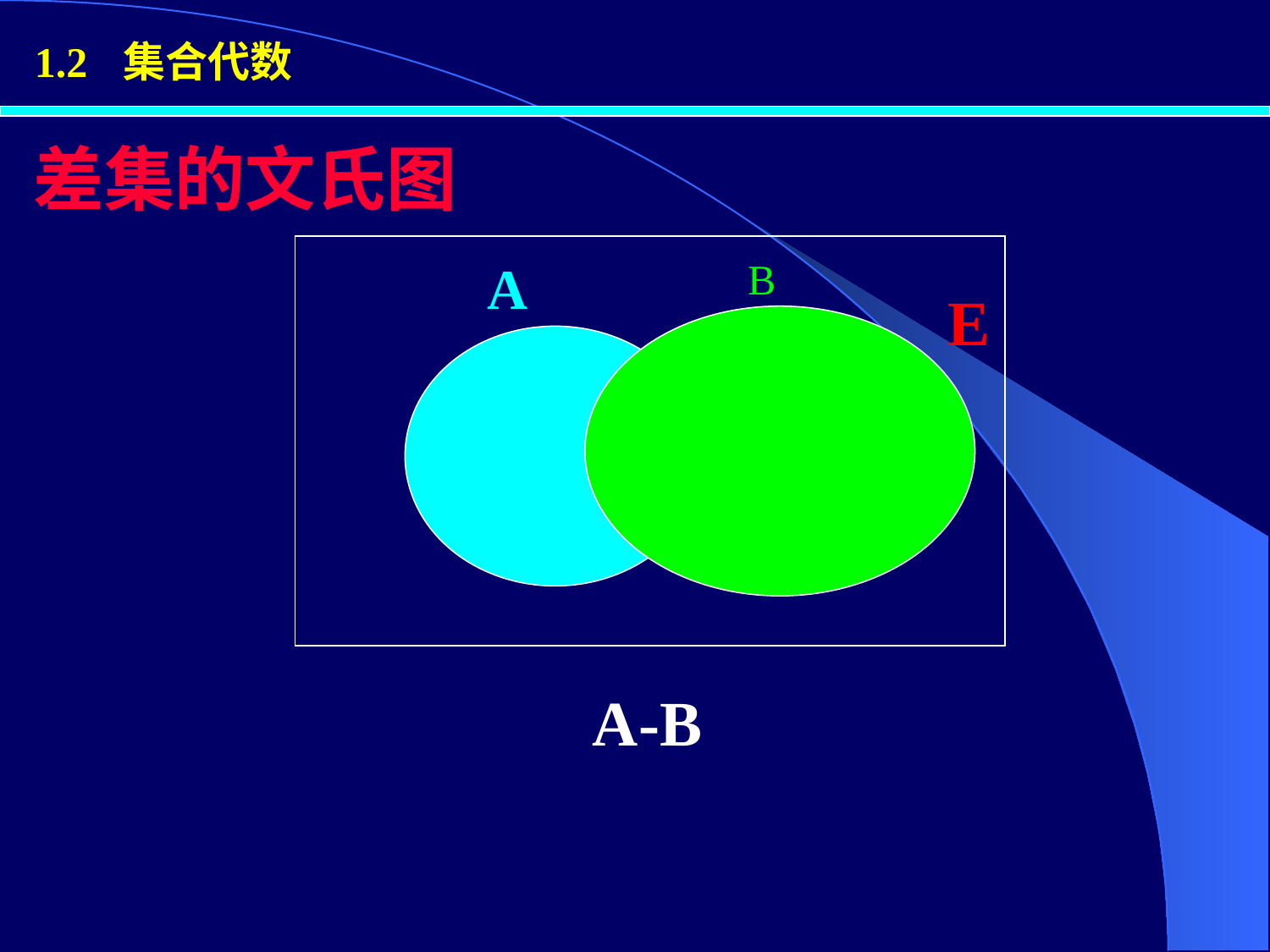

1.2 集合代数
# 差集的文氏图

A
B
E

A-B